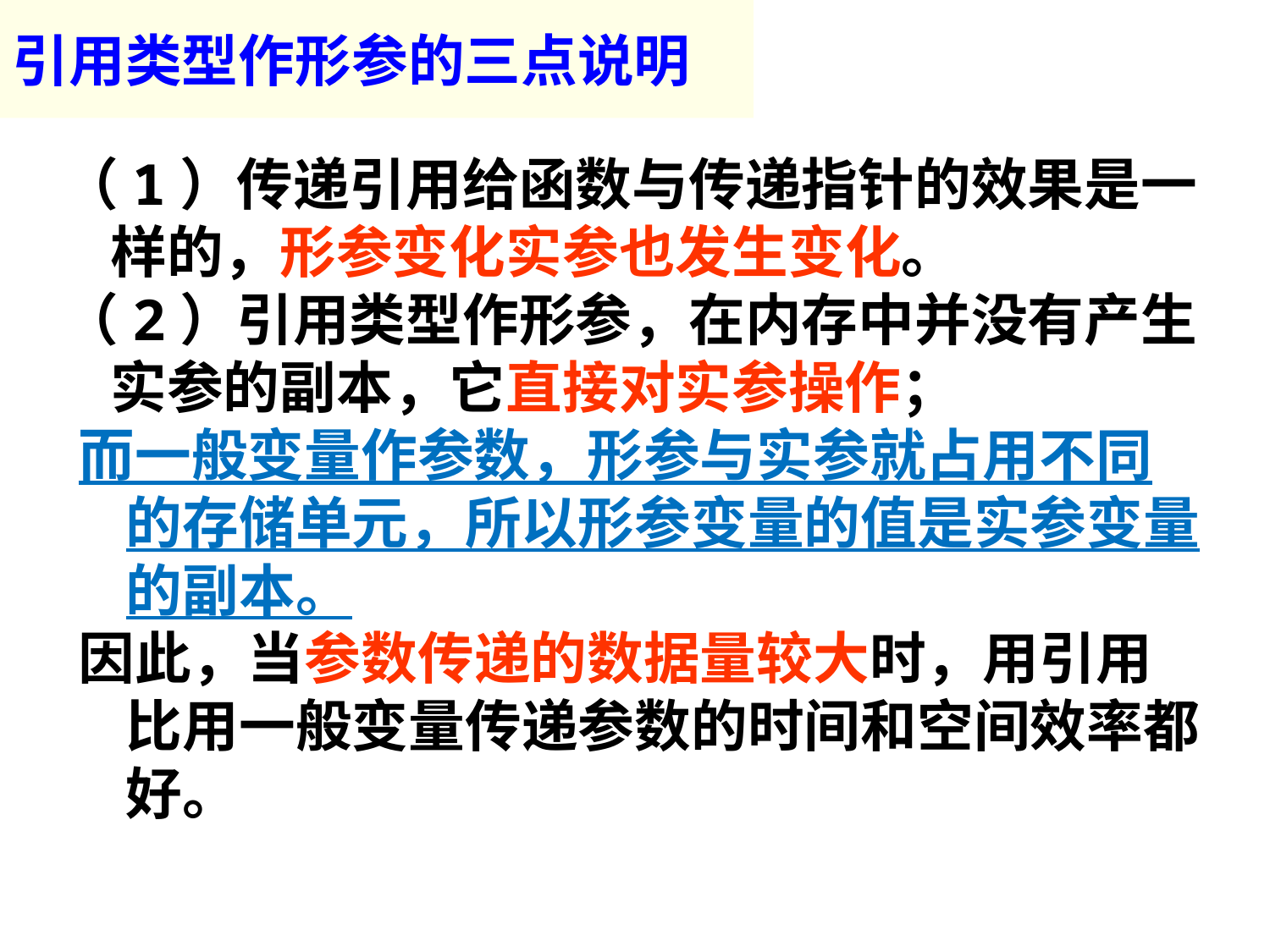

引用类型作形参的三点说明
（1）传递引用给函数与传递指针的效果是一样的，形参变化实参也发生变化。
（2）引用类型作形参，在内存中并没有产生实参的副本，它直接对实参操作；
而一般变量作参数，形参与实参就占用不同的存储单元，所以形参变量的值是实参变量的副本。
因此，当参数传递的数据量较大时，用引用比用一般变量传递参数的时间和空间效率都好。